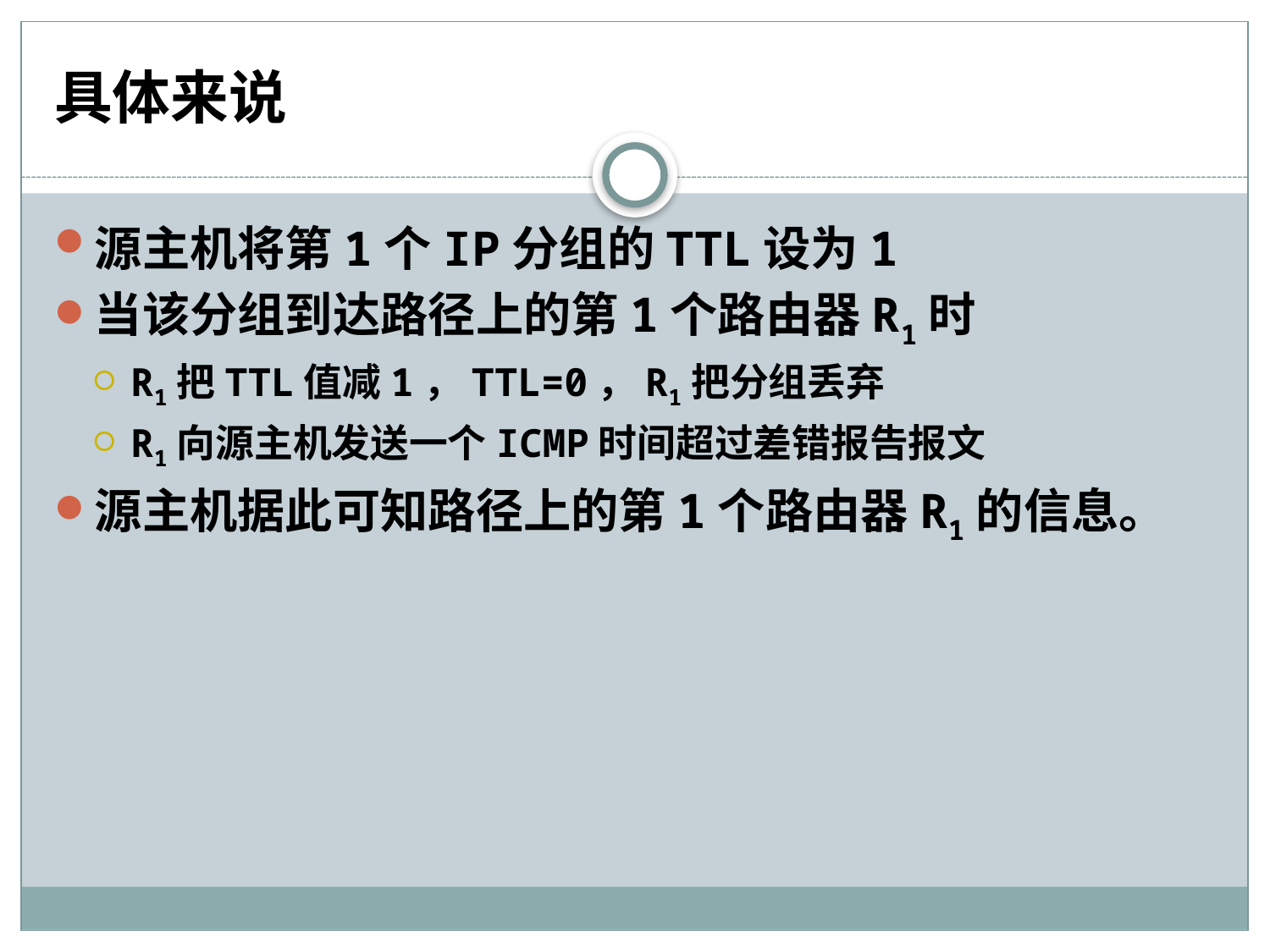

# 具体来说
源主机将第1个IP分组的TTL设为1
当该分组到达路径上的第1个路由器R1时
R1把TTL值减1，TTL=0，R1把分组丢弃
R1向源主机发送一个ICMP时间超过差错报告报文
源主机据此可知路径上的第1个路由器R1的信息。